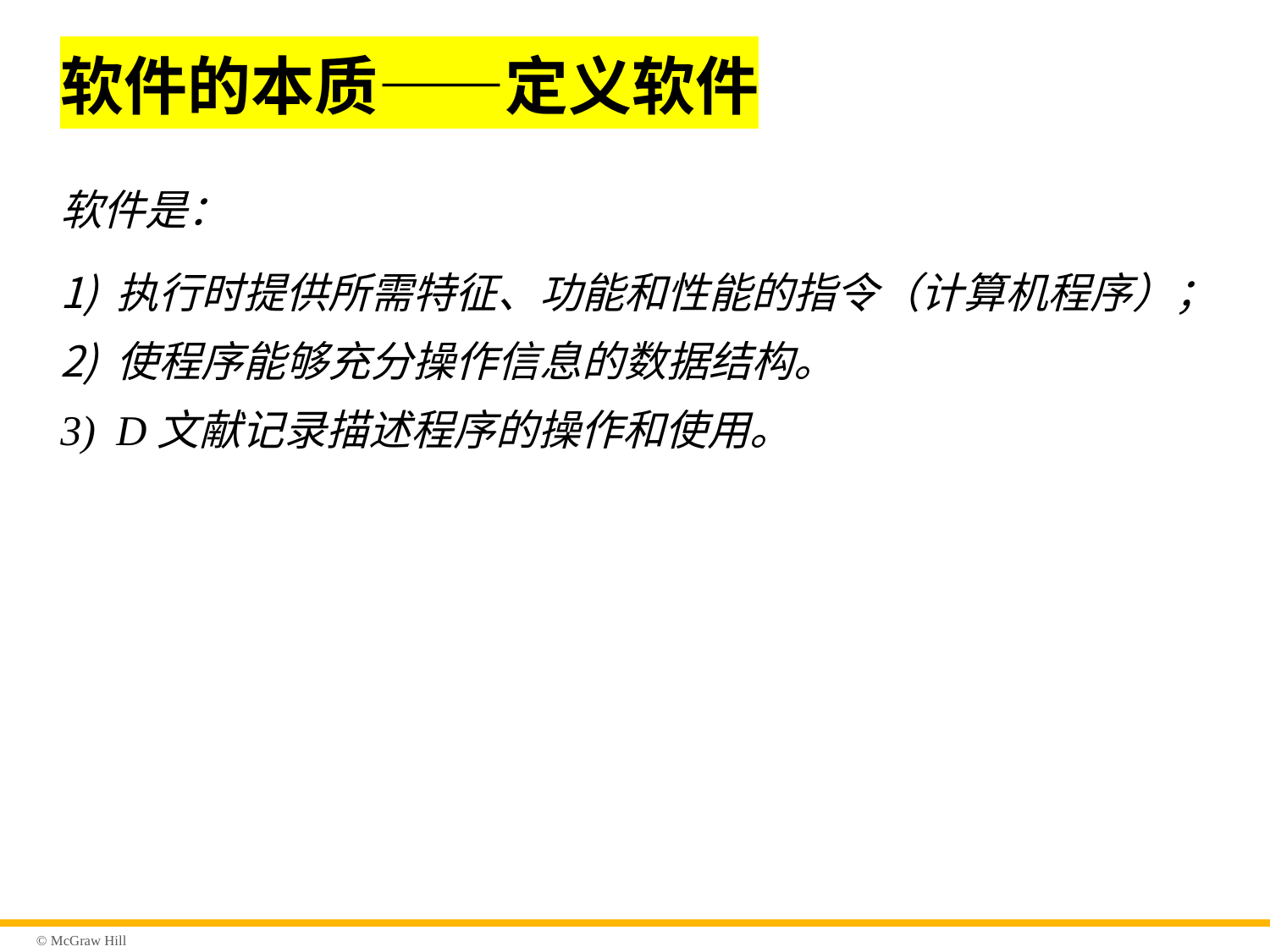

# 软件的本质——定义软件
软件是：
执行时提供所需特征、功能和性能的指令（计算机程序）；
使程序能够充分操作信息的数据结构。
D文献记录描述程序的操作和使用。
4